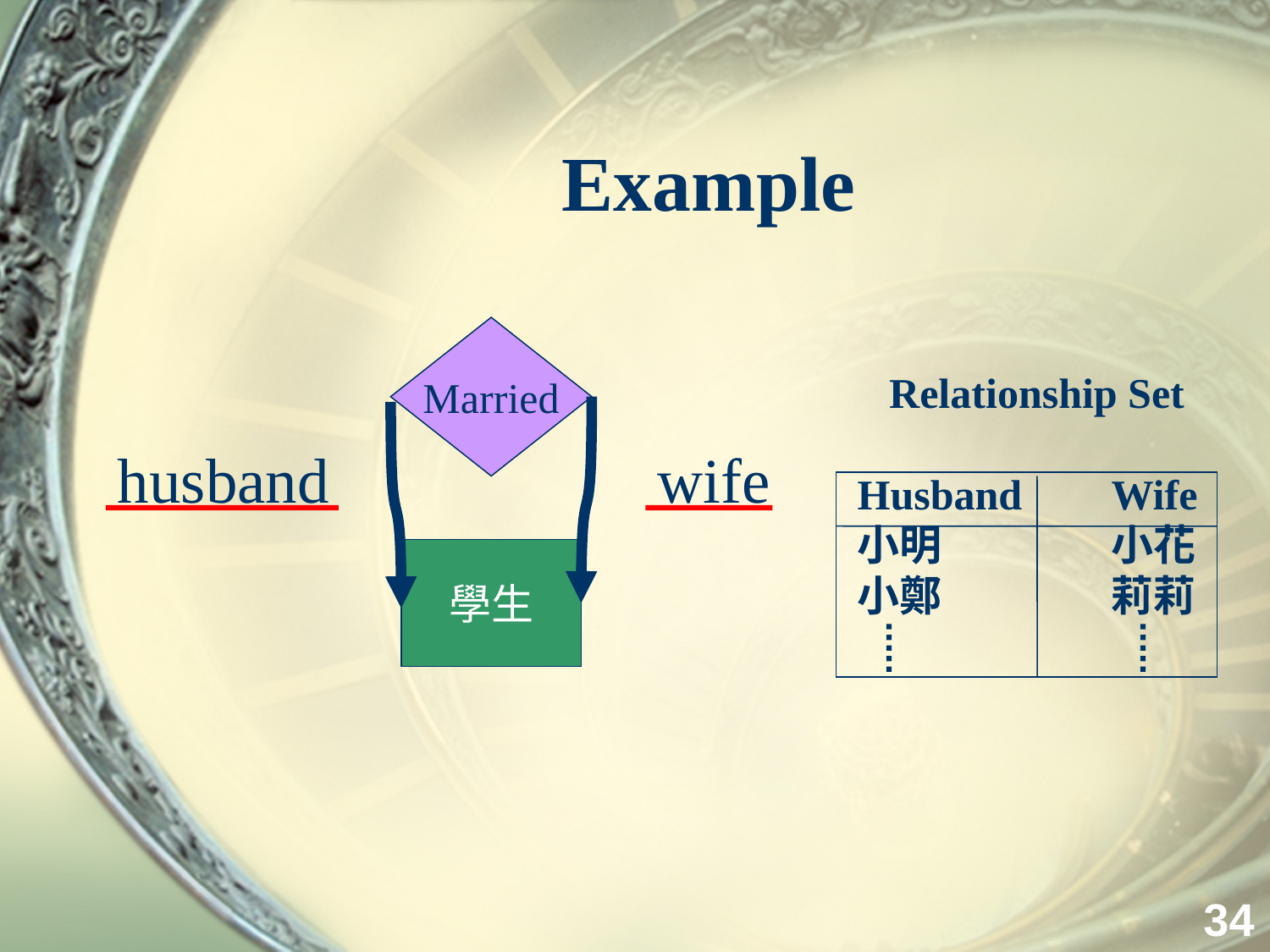

# Example
Married
學生
   Relationship Set

Husband	Wife
小明		小花
小鄭		莉莉

husband
wife

34